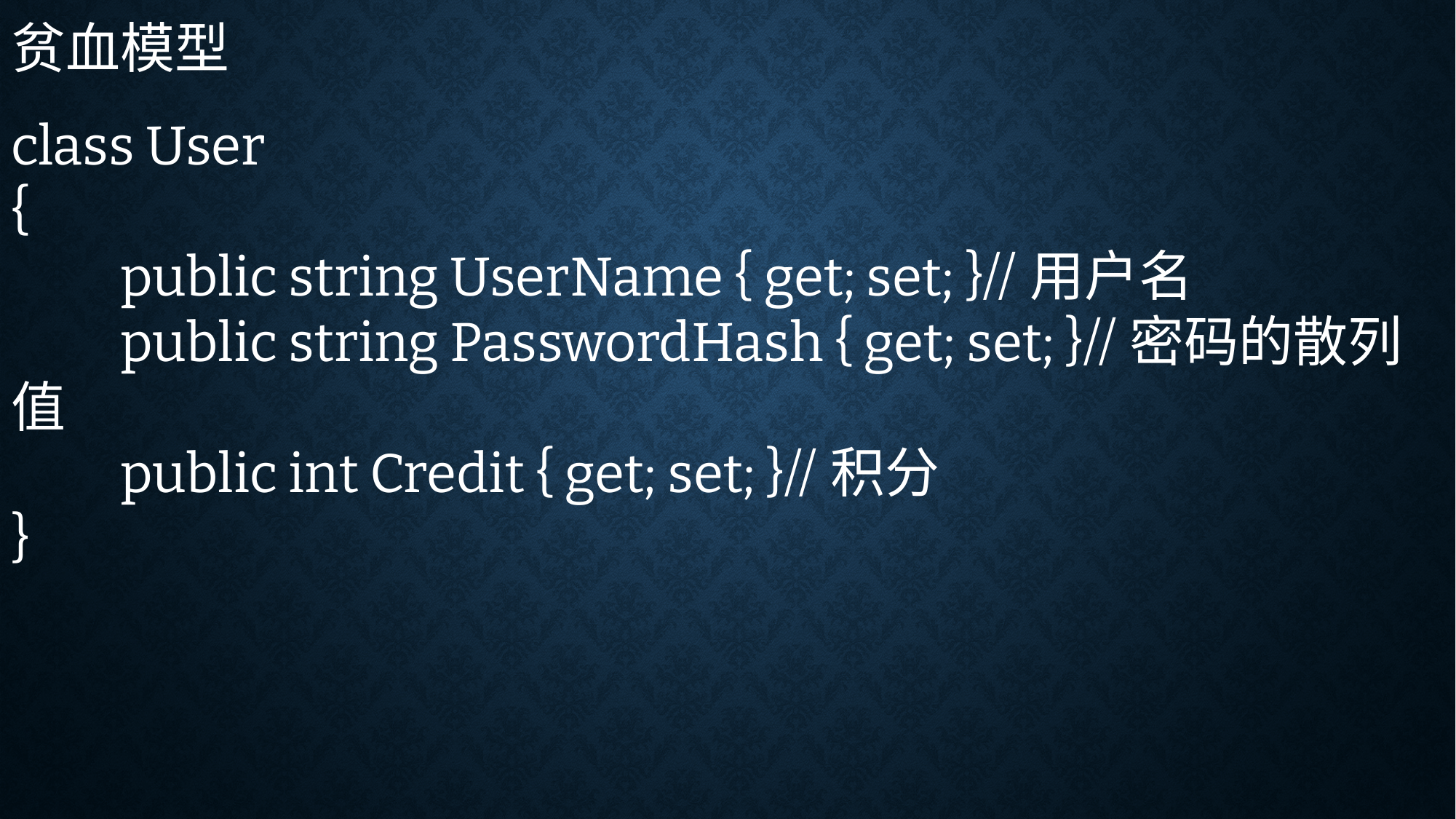

贫血模型
class User
{
	public string UserName { get; set; }//用户名
	public string PasswordHash { get; set; }//密码的散列值
	public int Credit { get; set; }//积分
}